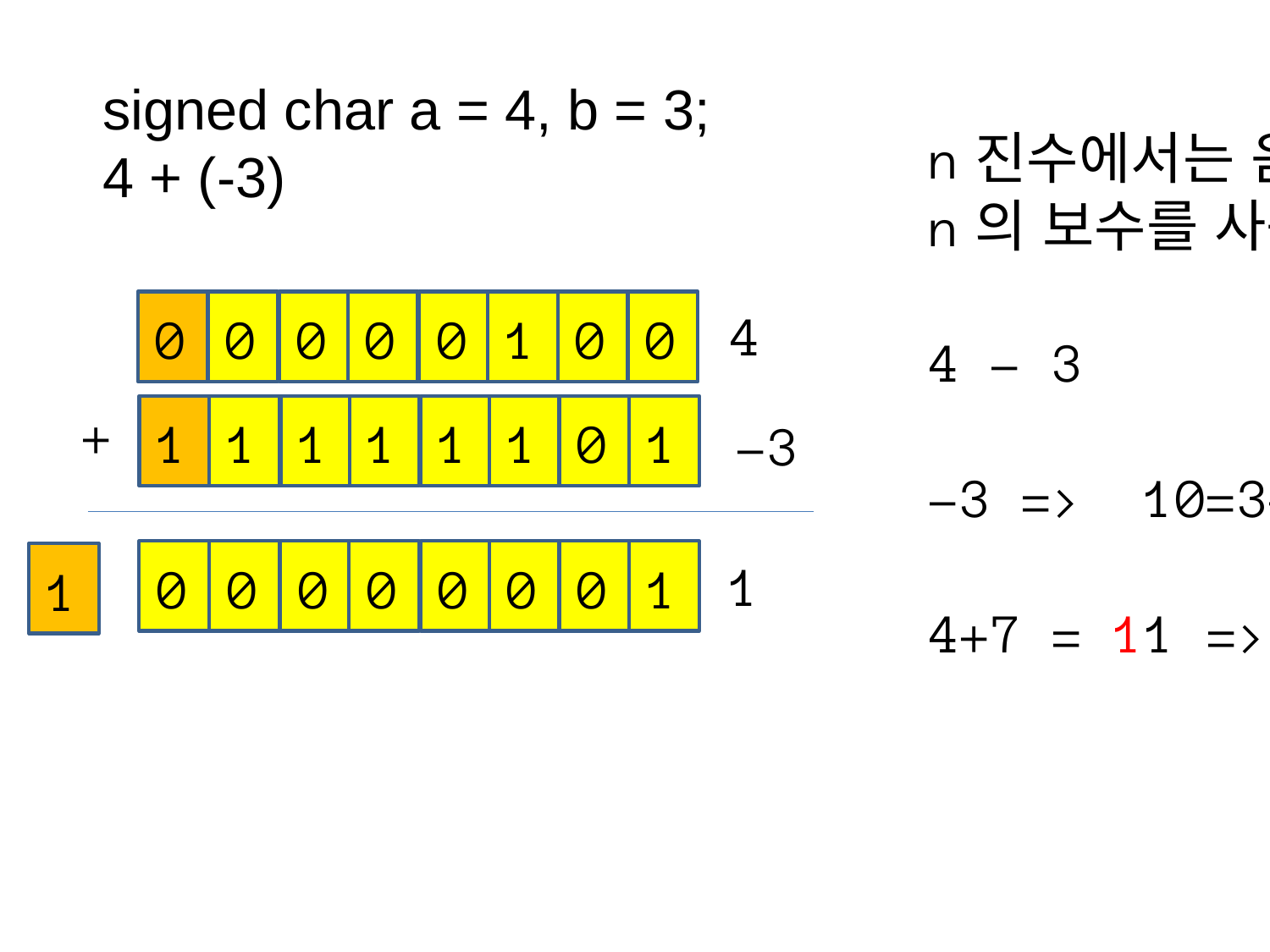

signed char a = 4, b = 3;
4 + (-3)
n진수에서는 음수를
n의 보수를 사용하라.

4 - 3

-3 =>  10=3+x => 7

4+7 = 11 => 1
0
0
0
0
0
1
0
0
4
+
1
1
1
1
1
1
0
1
-3
0
0
0
0
0
0
0
1
1
1